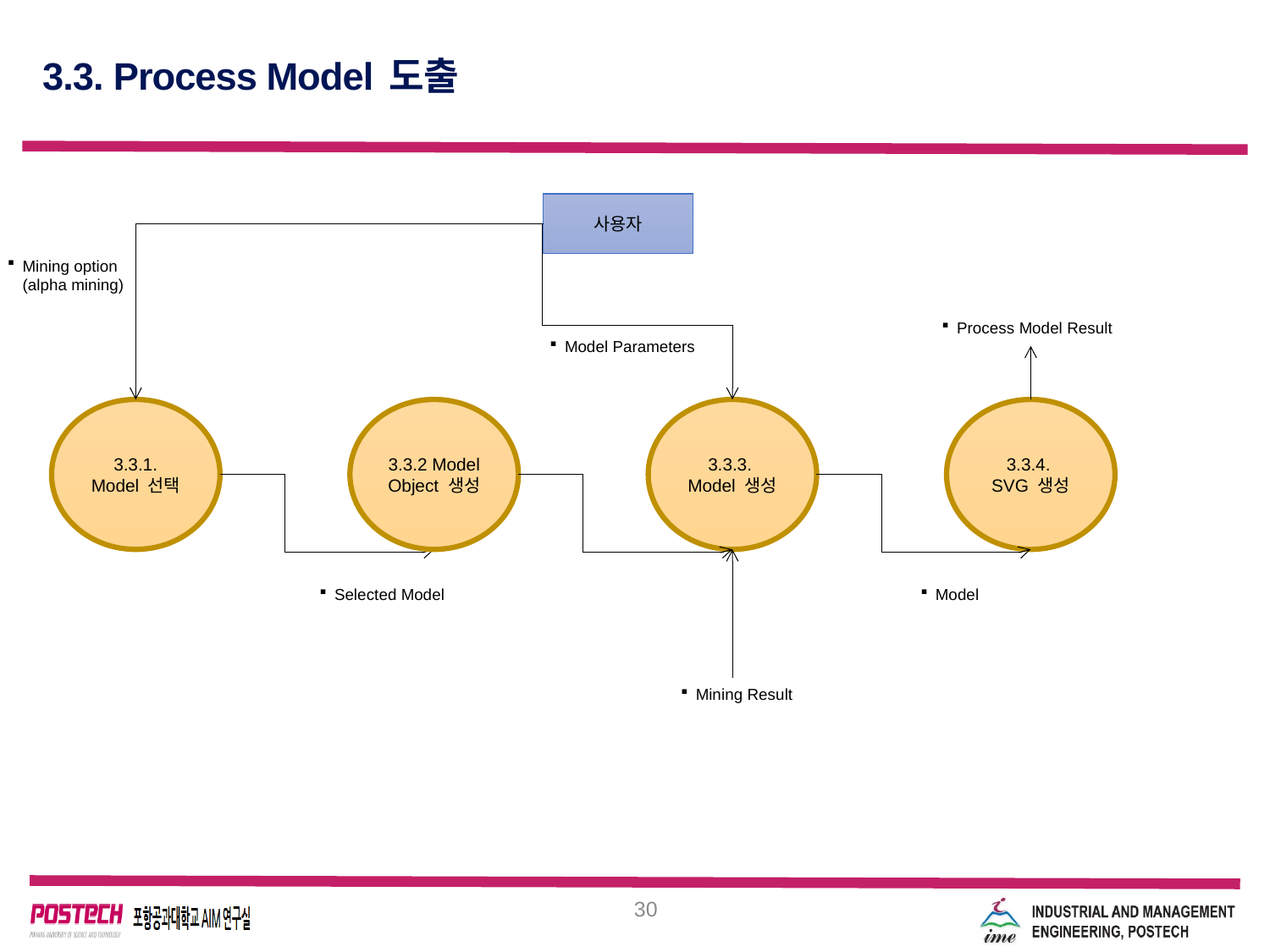

# 3.3. Process Model 도출
사용자
Mining option
(alpha mining)
Process Model Result
Model Parameters
3.3.1. Model 선택
3.3.2 Model Object 생성
3.3.3.
Model 생성
3.3.4.
SVG 생성
Selected Model
Model
Mining Result
30